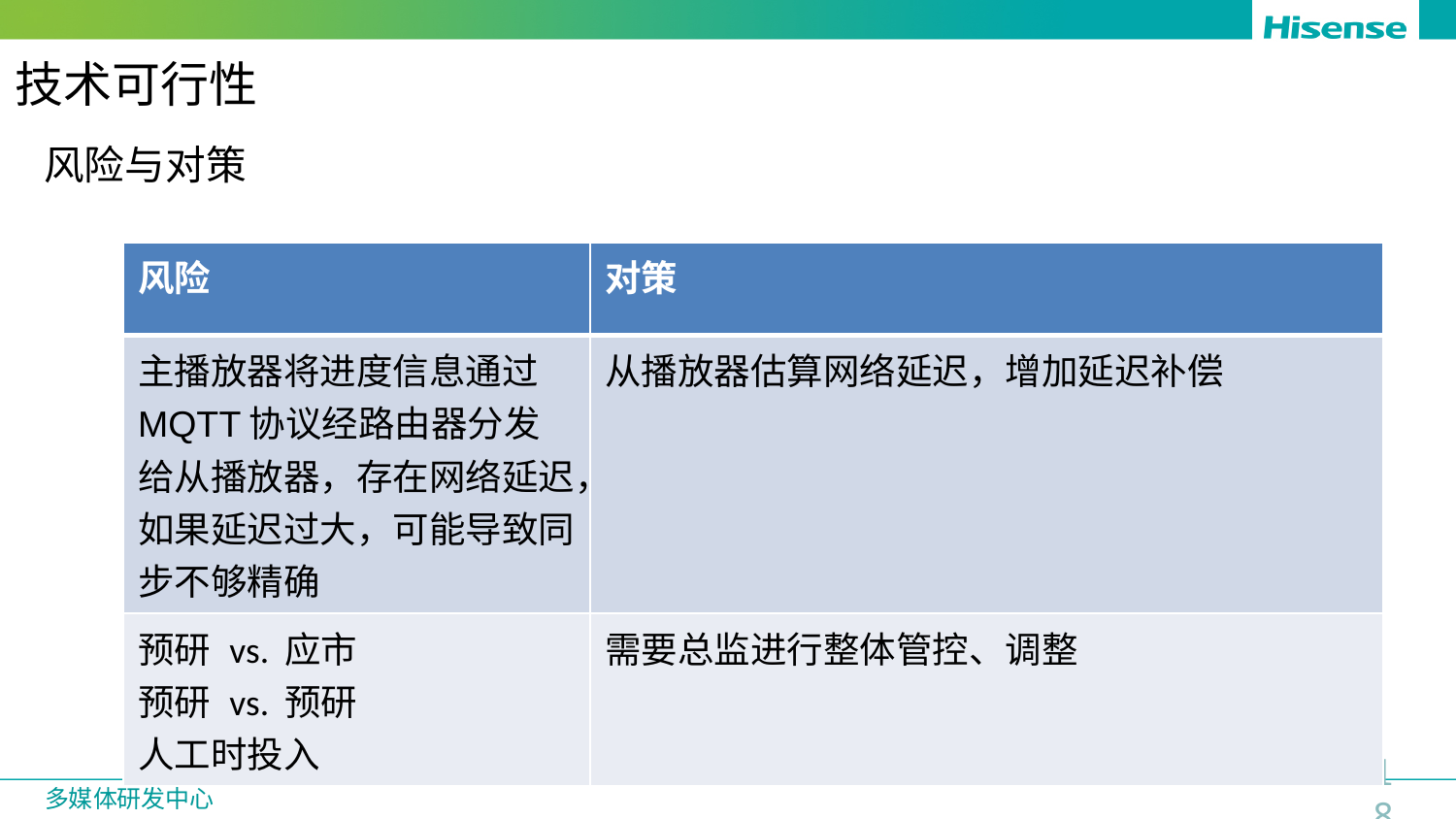

# 技术可行性
风险与对策
| 风险 | 对策 |
| --- | --- |
| 主播放器将进度信息通过MQTT协议经路由器分发给从播放器，存在网络延迟，如果延迟过大，可能导致同步不够精确 | 从播放器估算网络延迟，增加延迟补偿 |
| 预研 vs. 应市 预研 vs. 预研 人工时投入 | 需要总监进行整体管控、调整 |
15/18
多媒体研发中心